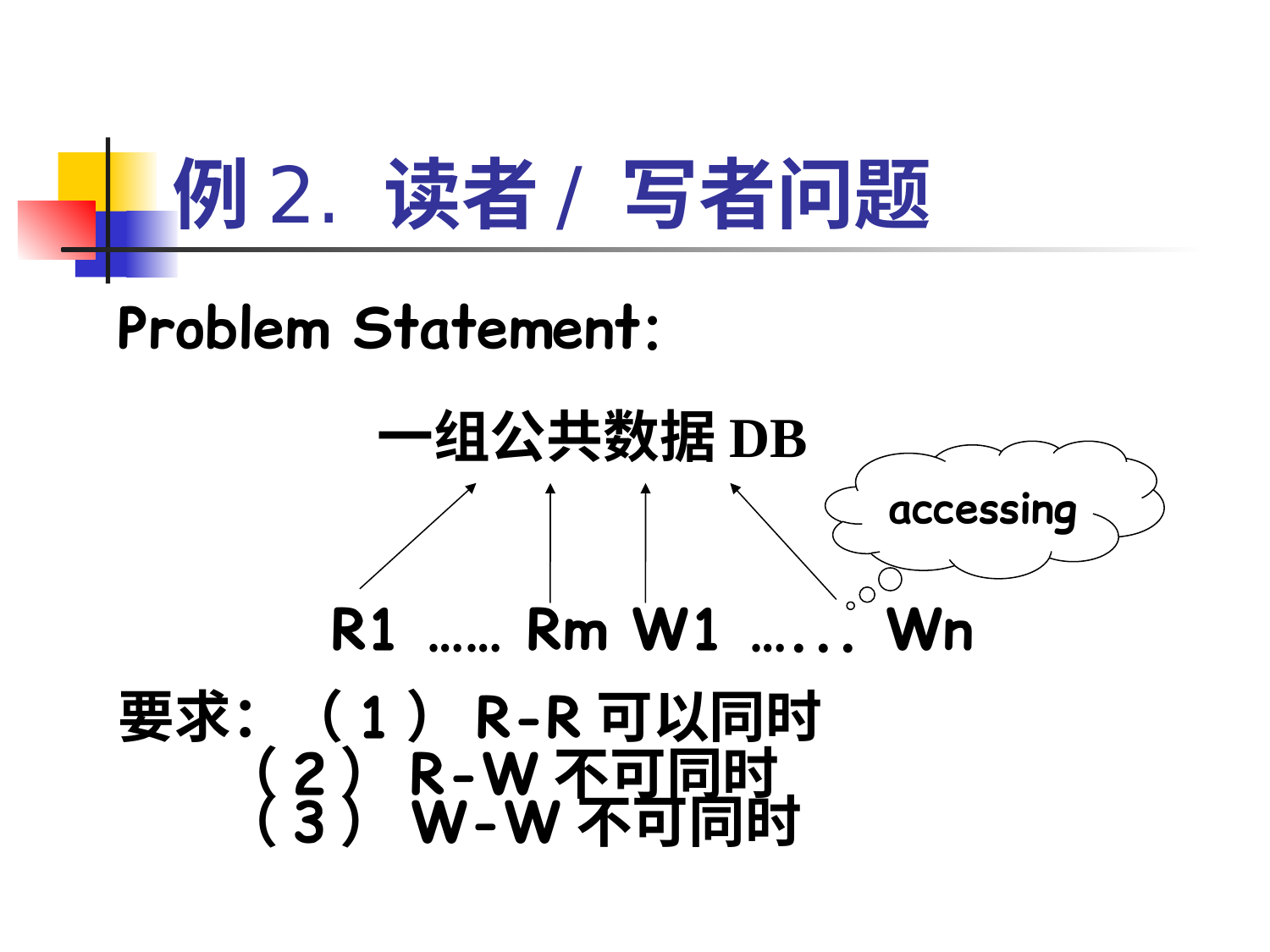

# 例2. 读者/写者问题
Problem Statement:
                   一组公共数据DB

               R1 …… Rm W1 …... Wn
要求：（1）R-R可以同时
       （2）R-W不可同时
       （3）W-W不可同时
accessing